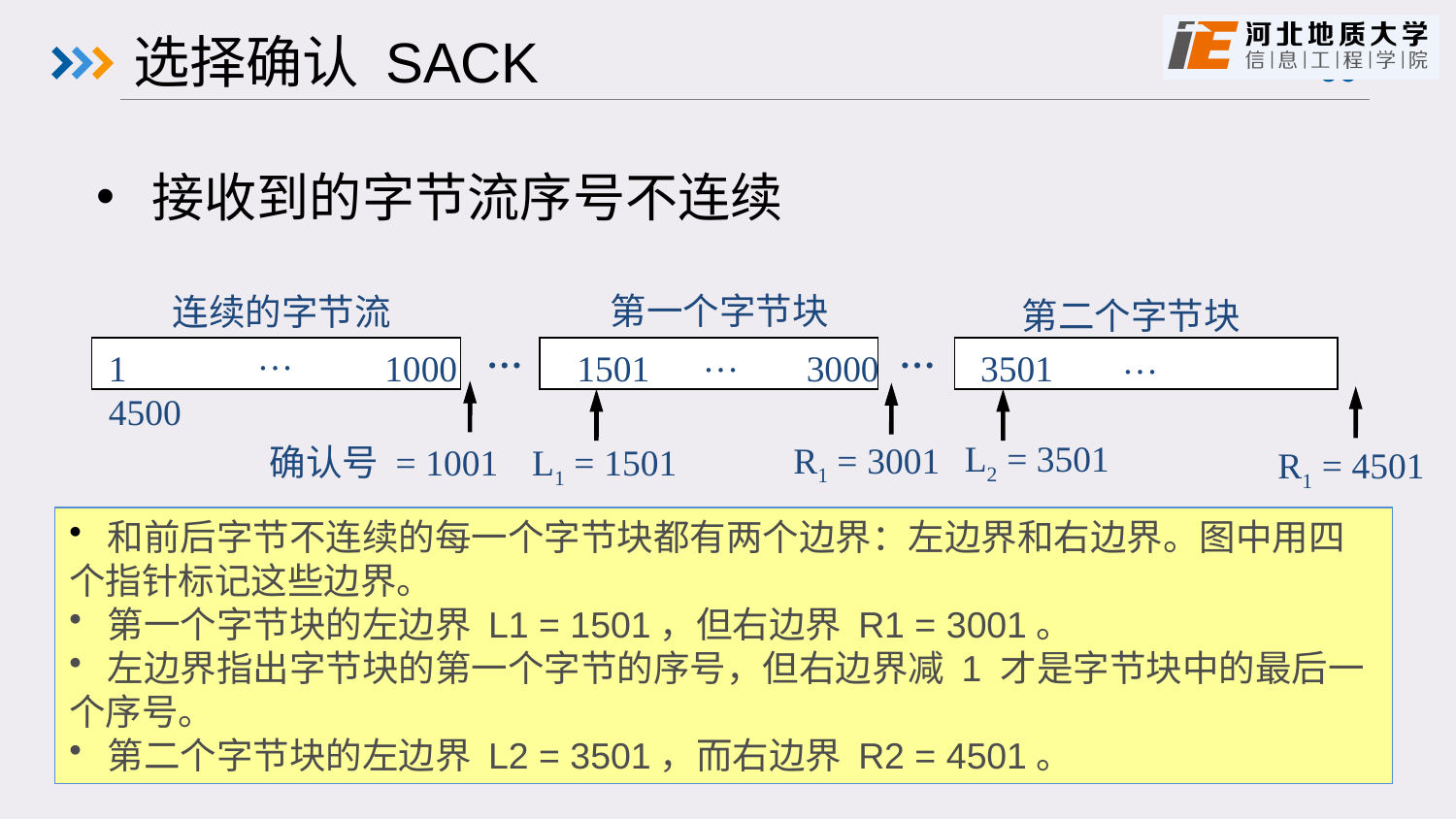

# 选择确认 SACK
接收到的字节流序号不连续
第一个字节块
连续的字节流
第二个字节块
…
…
…
…
…

1                            1000             1501                 3000           3501                      4500

L2 = 3501
R1 = 3001
确认号 = 1001
L1 = 1501
R1 = 4501
  和前后字节不连续的每一个字节块都有两个边界：左边界和右边界。图中用四个指针标记这些边界。
  第一个字节块的左边界 L1 = 1501，但右边界 R1 = 3001。
  左边界指出字节块的第一个字节的序号，但右边界减 1 才是字节块中的最后一个序号。
  第二个字节块的左边界 L2 = 3501，而右边界 R2 = 4501。